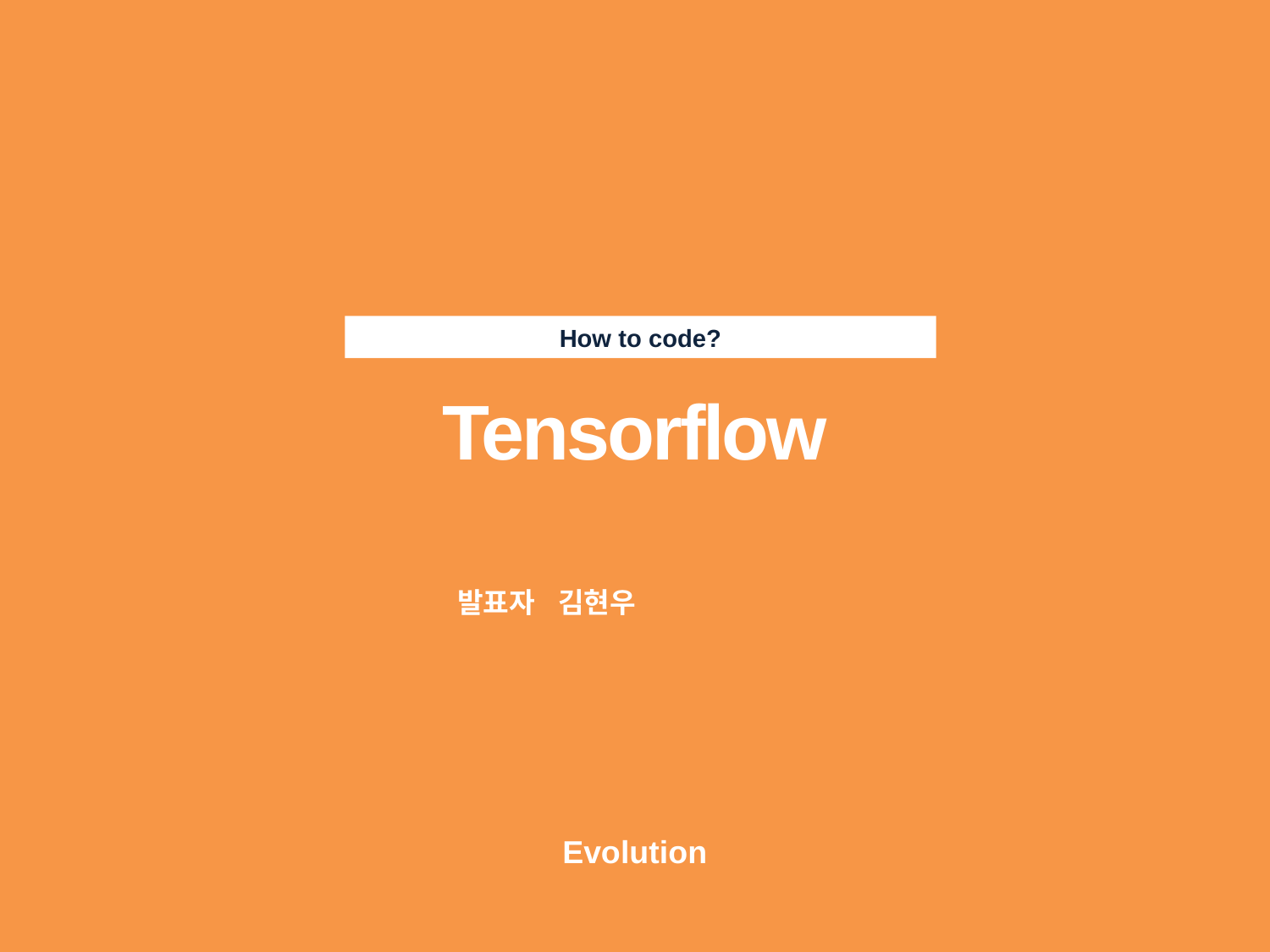

How to code?
Tensorflow
발표자   김현우
Evolution